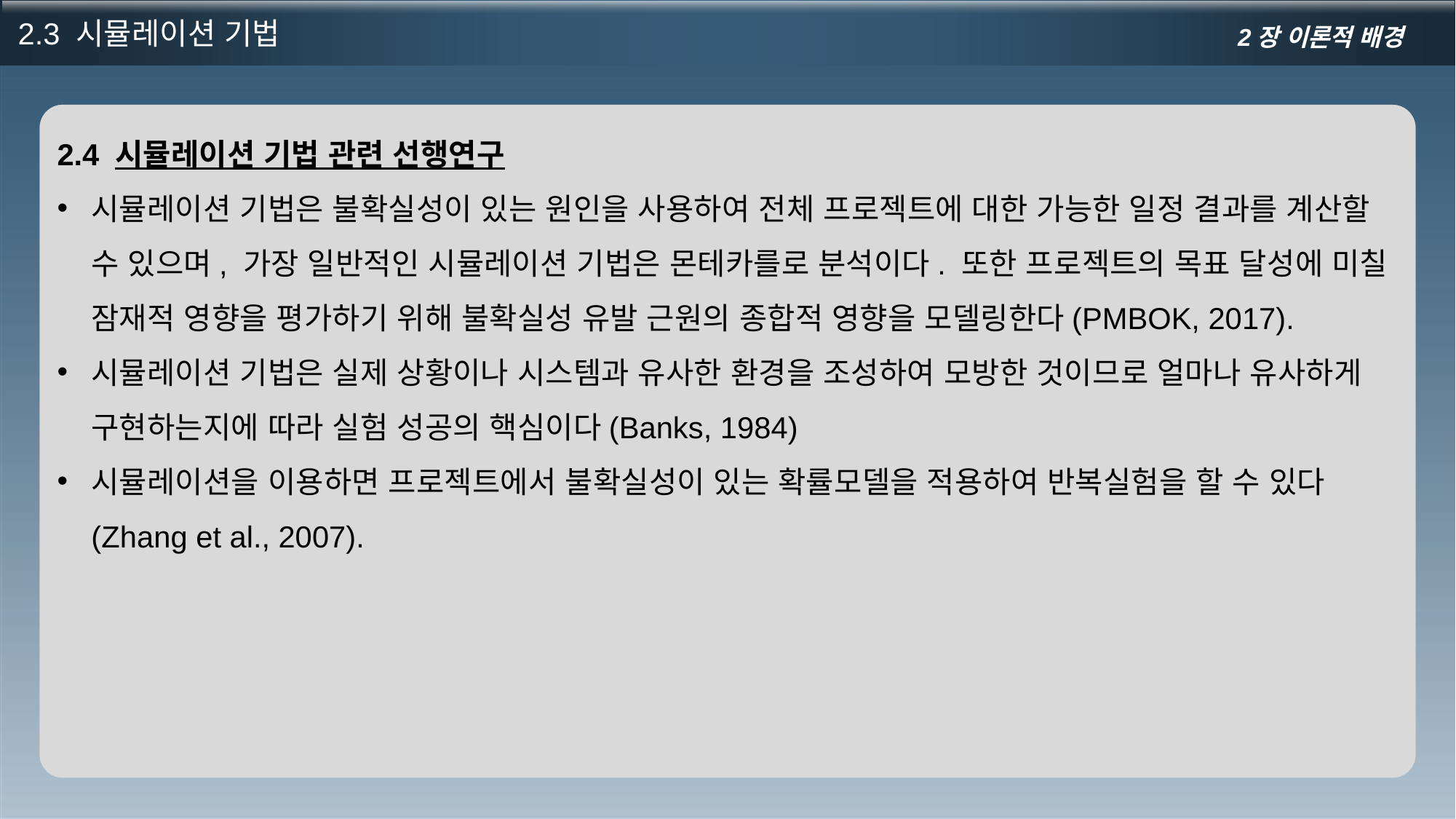

2.3 시뮬레이션 기법
2장 이론적 배경
2.4 시뮬레이션 기법 관련 선행연구
시뮬레이션 기법은 불확실성이 있는 원인을 사용하여 전체 프로젝트에 대한 가능한 일정 결과를 계산할 수 있으며, 가장 일반적인 시뮬레이션 기법은 몬테카를로 분석이다. 또한 프로젝트의 목표 달성에 미칠 잠재적 영향을 평가하기 위해 불확실성 유발 근원의 종합적 영향을 모델링한다(PMBOK, 2017).
시뮬레이션 기법은 실제 상황이나 시스템과 유사한 환경을 조성하여 모방한 것이므로 얼마나 유사하게 구현하는지에 따라 실험 성공의 핵심이다(Banks, 1984)
시뮬레이션을 이용하면 프로젝트에서 불확실성이 있는 확률모델을 적용하여 반복실험을 할 수 있다(Zhang et al., 2007).